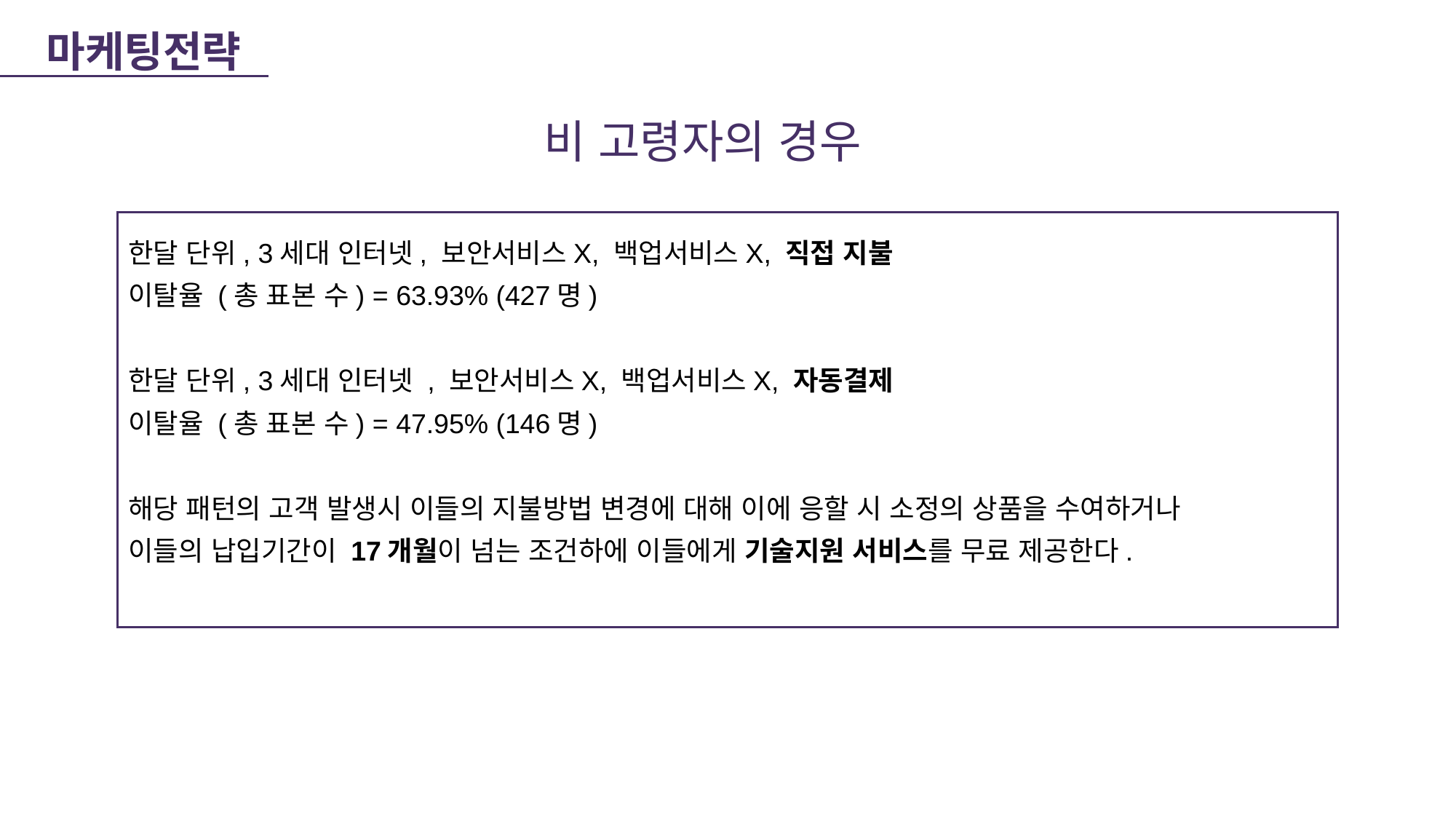

마케팅전략
비 고령자의 경우

한달 단위, 3세대 인터넷, 보안서비스X, 백업서비스X, 직접 지불
이탈율 (총 표본 수) = 63.93% (427명)

한달 단위, 3세대 인터넷 , 보안서비스X, 백업서비스X, 자동결제
이탈율 (총 표본 수) = 47.95% (146명)

해당 패턴의 고객 발생시 이들의 지불방법 변경에 대해 이에 응할 시 소정의 상품을 수여하거나
이들의 납입기간이 17개월이 넘는 조건하에 이들에게 기술지원 서비스를 무료 제공한다.